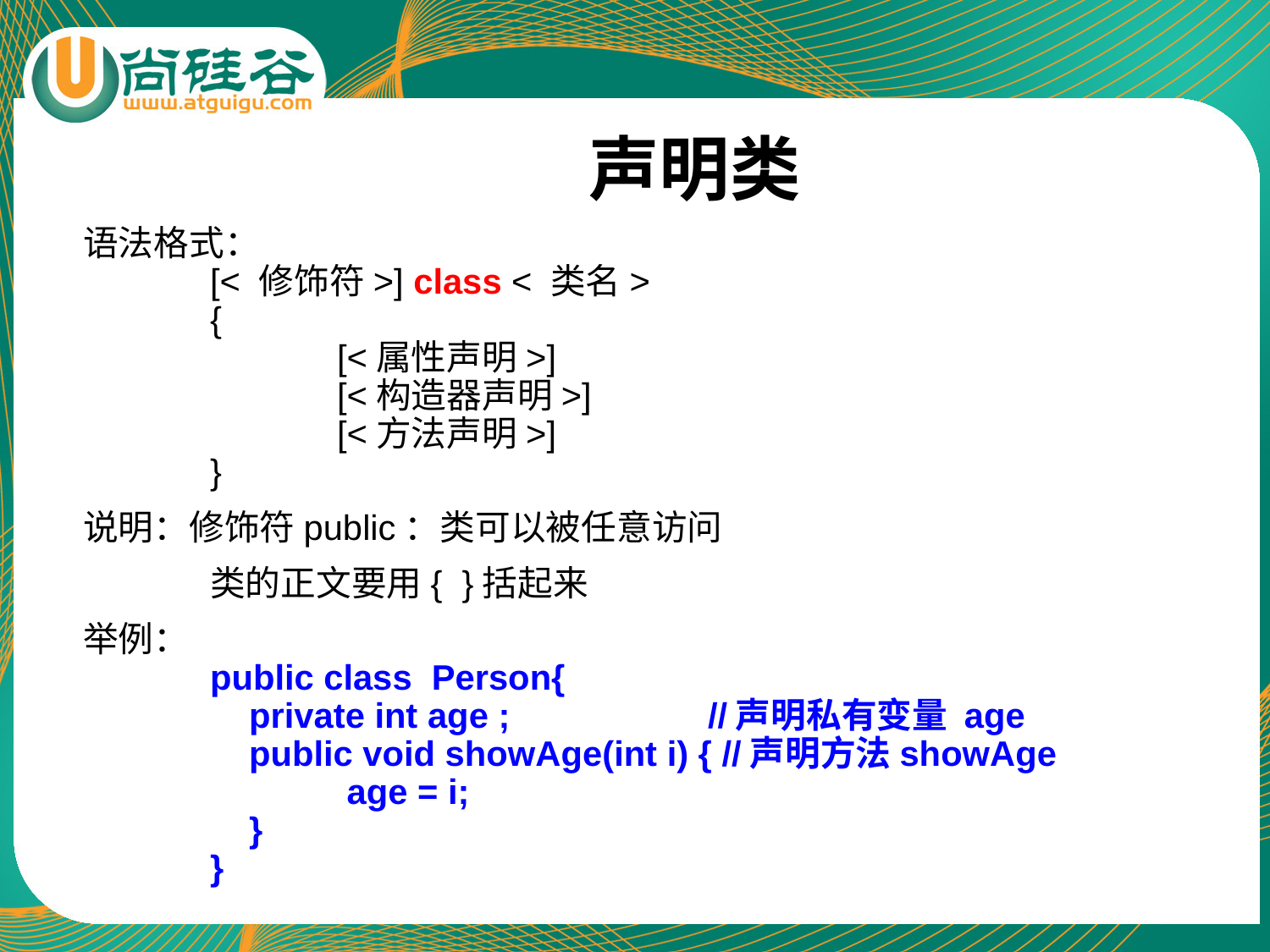

# 声明类
语法格式：
[< 修饰符>] class < 类名>
{
	[<属性声明>]
	[<构造器声明>]
	[<方法声明>]
}
说明：修饰符public：类可以被任意访问
	类的正文要用{  }括起来
举例：
	public class  Person{
    private int age ;	            //声明私有变量 age
    public void showAge(int i) { //声明方法showAge
	 age = i;
    }
}